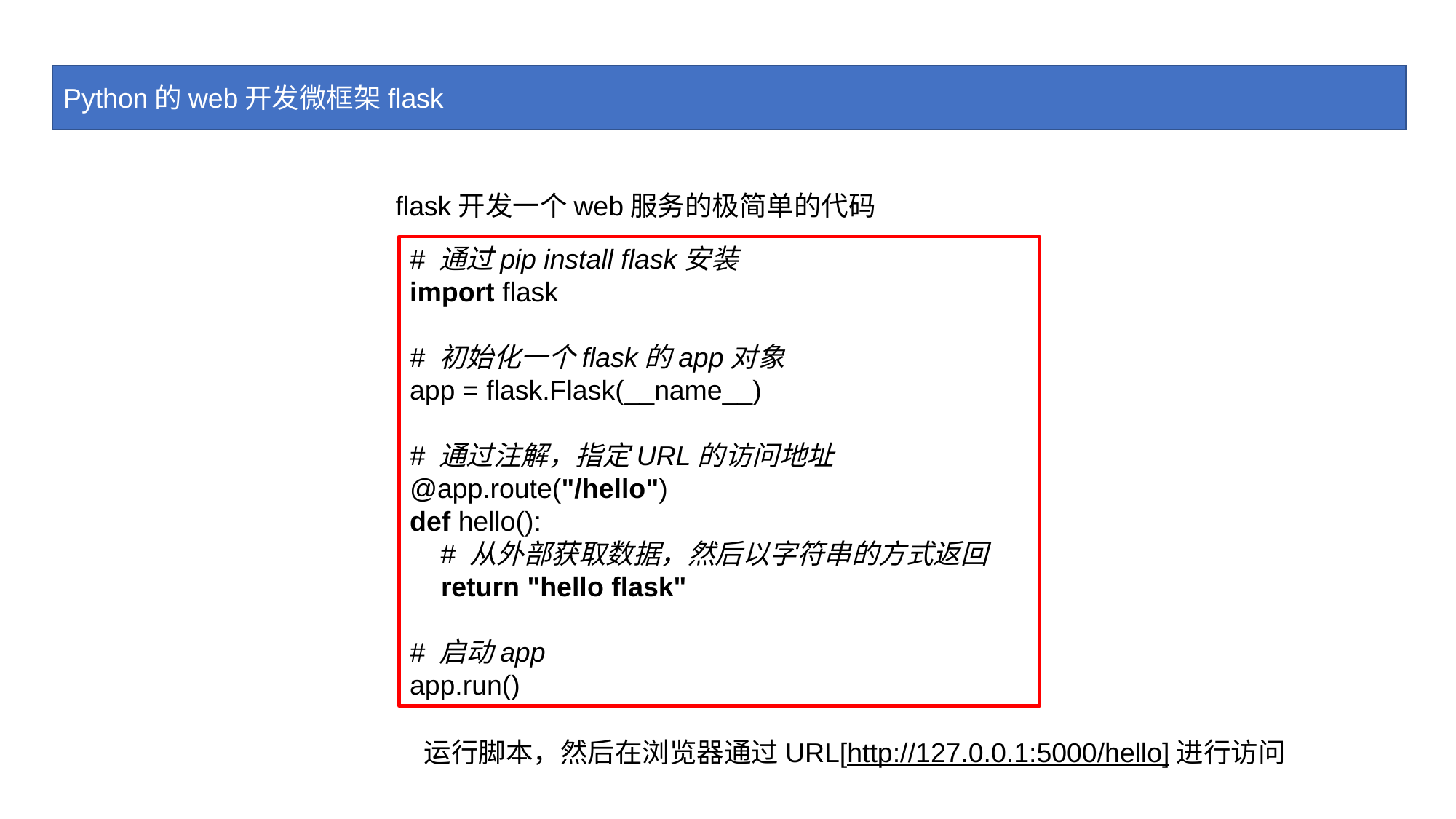

Python的web开发微框架flask
flask开发一个web服务的极简单的代码
# 通过pip install flask安装 import flask # 初始化一个flask的app对象 app = flask.Flask(__name__) # 通过注解，指定URL的访问地址 @app.route("/hello") def hello(): # 从外部获取数据，然后以字符串的方式返回 return "hello flask" # 启动app app.run()
运行脚本，然后在浏览器通过URL[http://127.0.0.1:5000/hello]进行访问